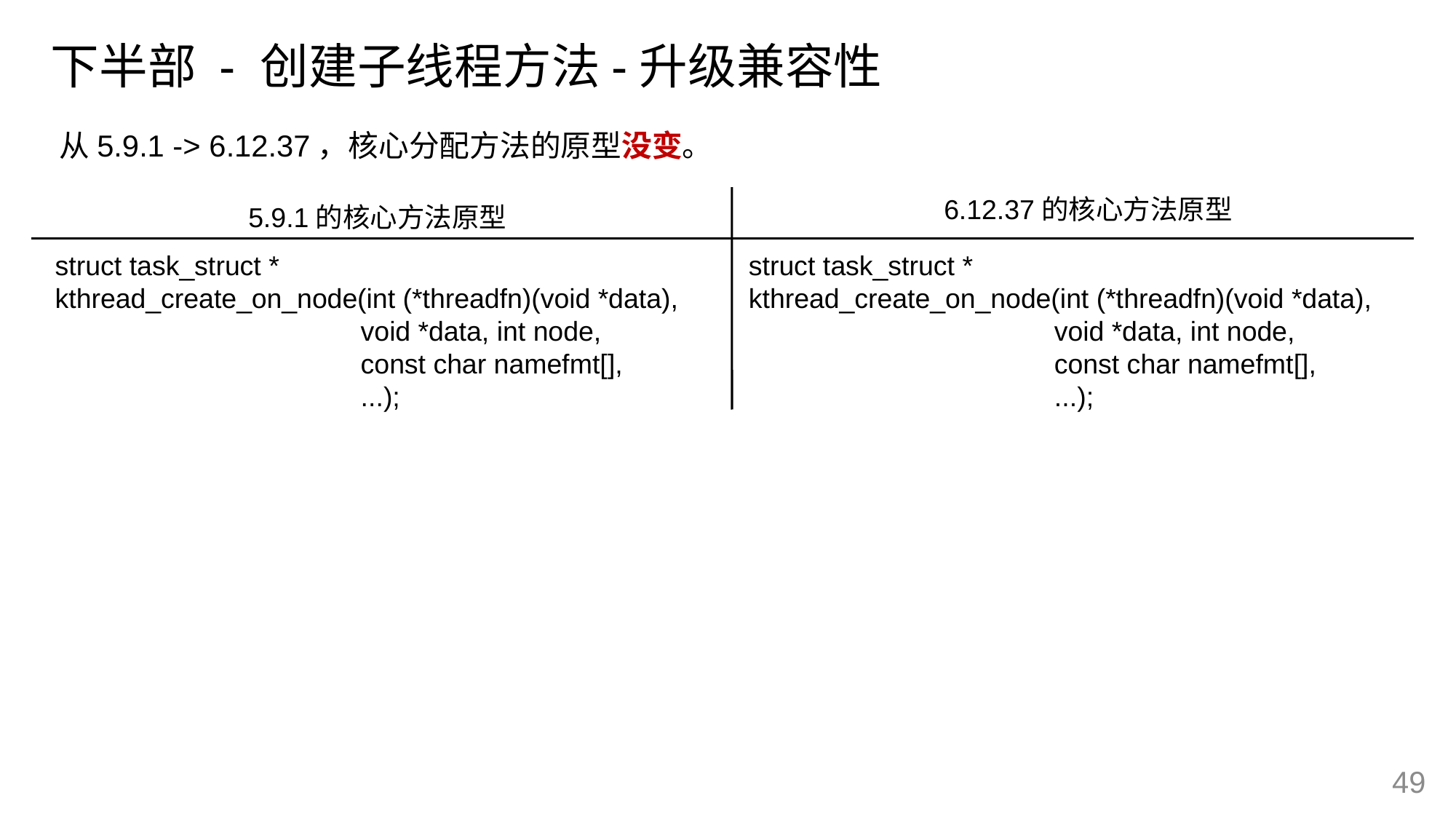

下半部 - 创建子线程方法-升级兼容性
从5.9.1 -> 6.12.37，核心分配方法的原型没变。
6.12.37的核心方法原型
5.9.1的核心方法原型
struct task_struct *
kthread_create_on_node(int (*threadfn)(void *data),
                                        void *data, int node,
                                        const char namefmt[],
                                        ...);
struct task_struct *
kthread_create_on_node(int (*threadfn)(void *data),
                                        void *data, int node,
                                        const char namefmt[],
                                        ...);

49